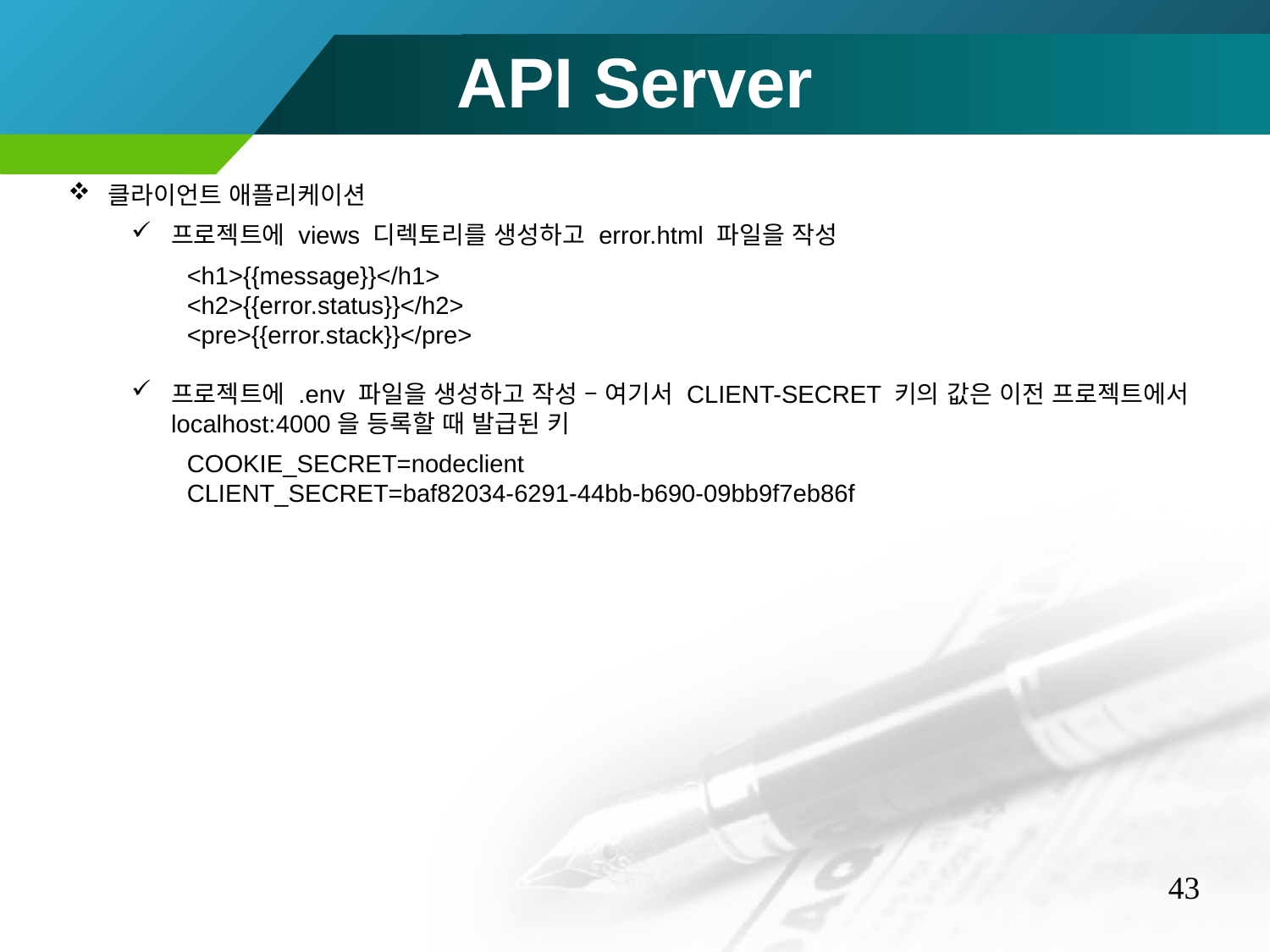

API Server
클라이언트 애플리케이션
프로젝트에 views 디렉토리를 생성하고 error.html 파일을 작성
<h1>{{message}}</h1>
<h2>{{error.status}}</h2>
<pre>{{error.stack}}</pre>

프로젝트에 .env 파일을 생성하고 작성 – 여기서 CLIENT-SECRET 키의 값은 이전 프로젝트에서 localhost:4000을 등록할 때 발급된 키
COOKIE_SECRET=nodeclient
CLIENT_SECRET=baf82034-6291-44bb-b690-09bb9f7eb86f
43